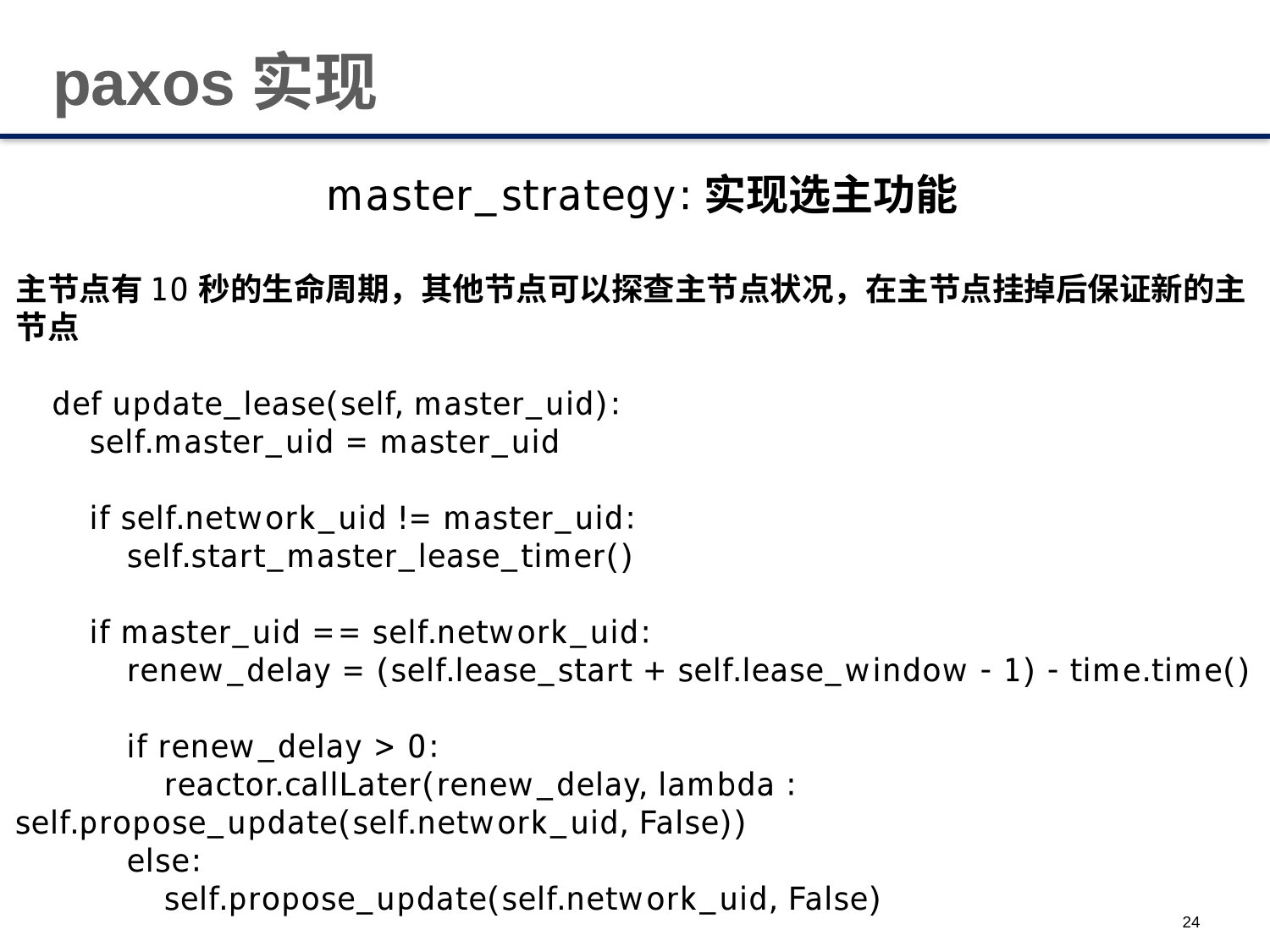

paxos实现
master_strategy:实现选主功能

主节点有10秒的生命周期，其他节点可以探查主节点状况，在主节点挂掉后保证新的主节点

    def update_lease(self, master_uid):
        self.master_uid = master_uid

        if self.network_uid != master_uid:
            self.start_master_lease_timer()

        if master_uid == self.network_uid:
            renew_delay = (self.lease_start + self.lease_window - 1) - time.time()

            if renew_delay > 0:
                reactor.callLater(renew_delay, lambda : self.propose_update(self.network_uid, False))
            else:
                self.propose_update(self.network_uid, False)